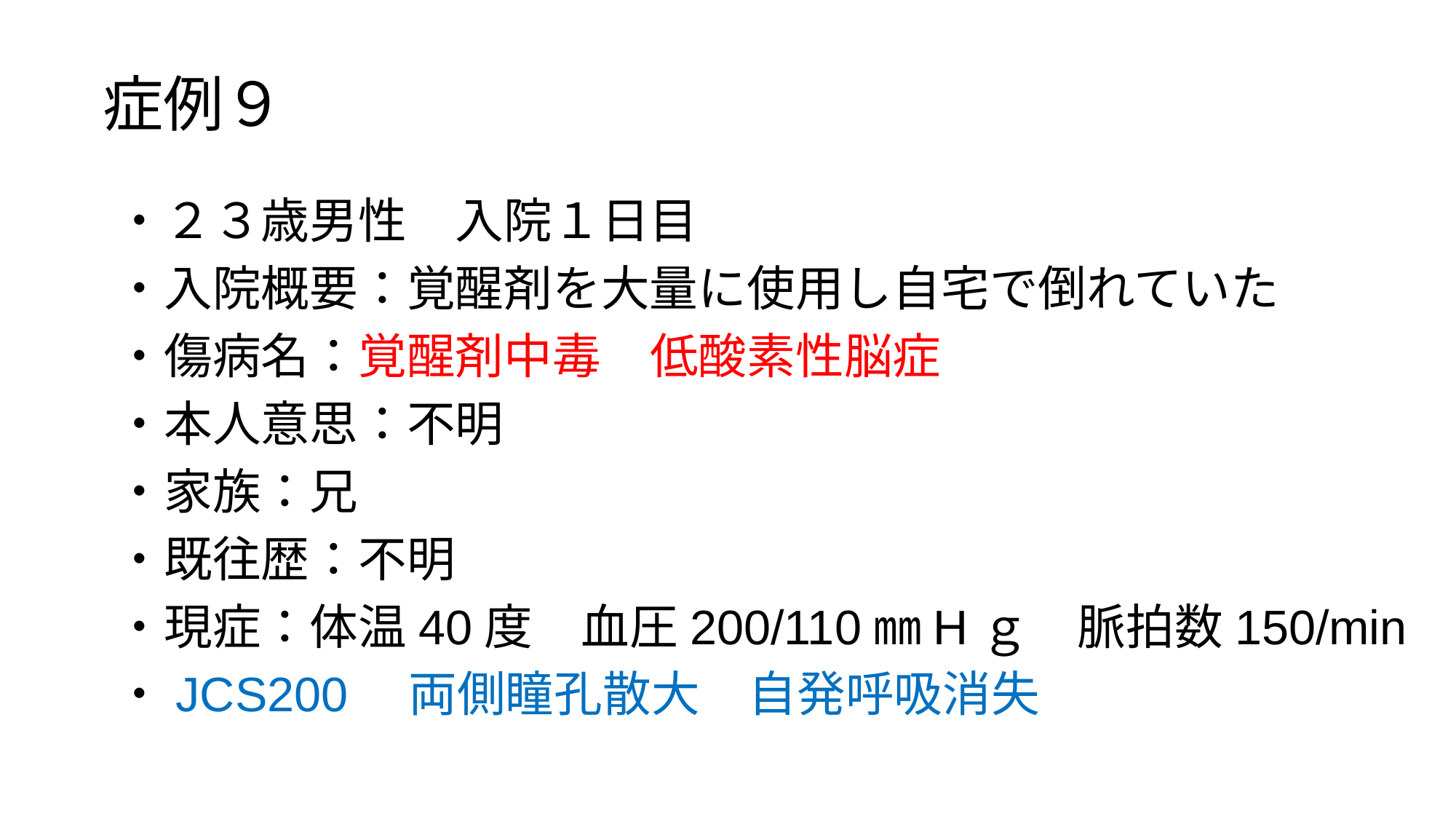

# 症例９
・２３歳男性　入院１日目
・入院概要：覚醒剤を大量に使用し自宅で倒れていた
・傷病名：覚醒剤中毒　低酸素性脳症
・本人意思：不明
・家族：兄
・既往歴：不明
・現症：体温40度　血圧200/110㎜Hｇ　脈拍数150/min
・JCS200　両側瞳孔散大　自発呼吸消失